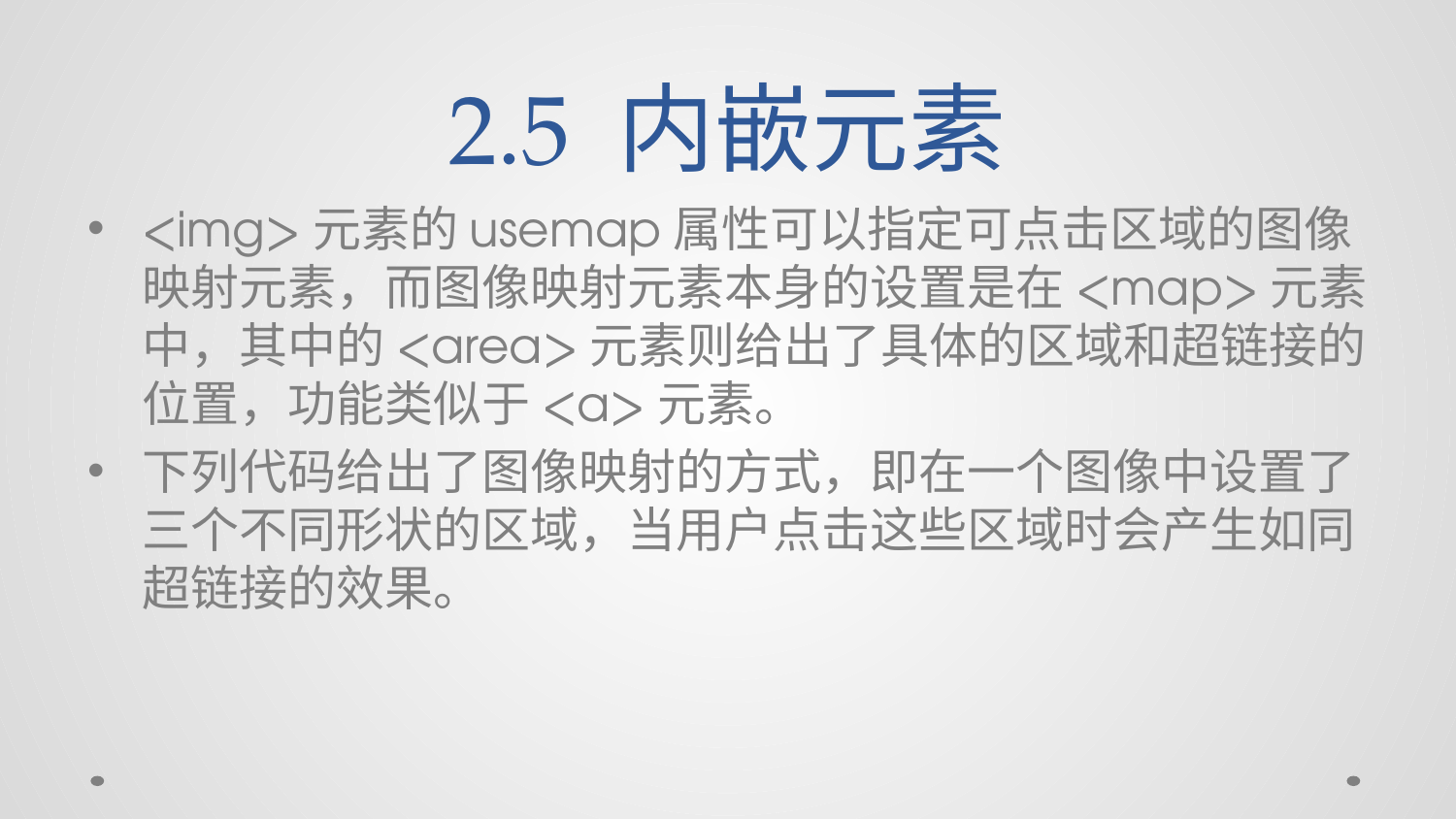

# 2.5 内嵌元素
<img>元素的usemap属性可以指定可点击区域的图像映射元素，而图像映射元素本身的设置是在<map>元素中，其中的<area>元素则给出了具体的区域和超链接的位置，功能类似于<a>元素。
下列代码给出了图像映射的方式，即在一个图像中设置了三个不同形状的区域，当用户点击这些区域时会产生如同超链接的效果。